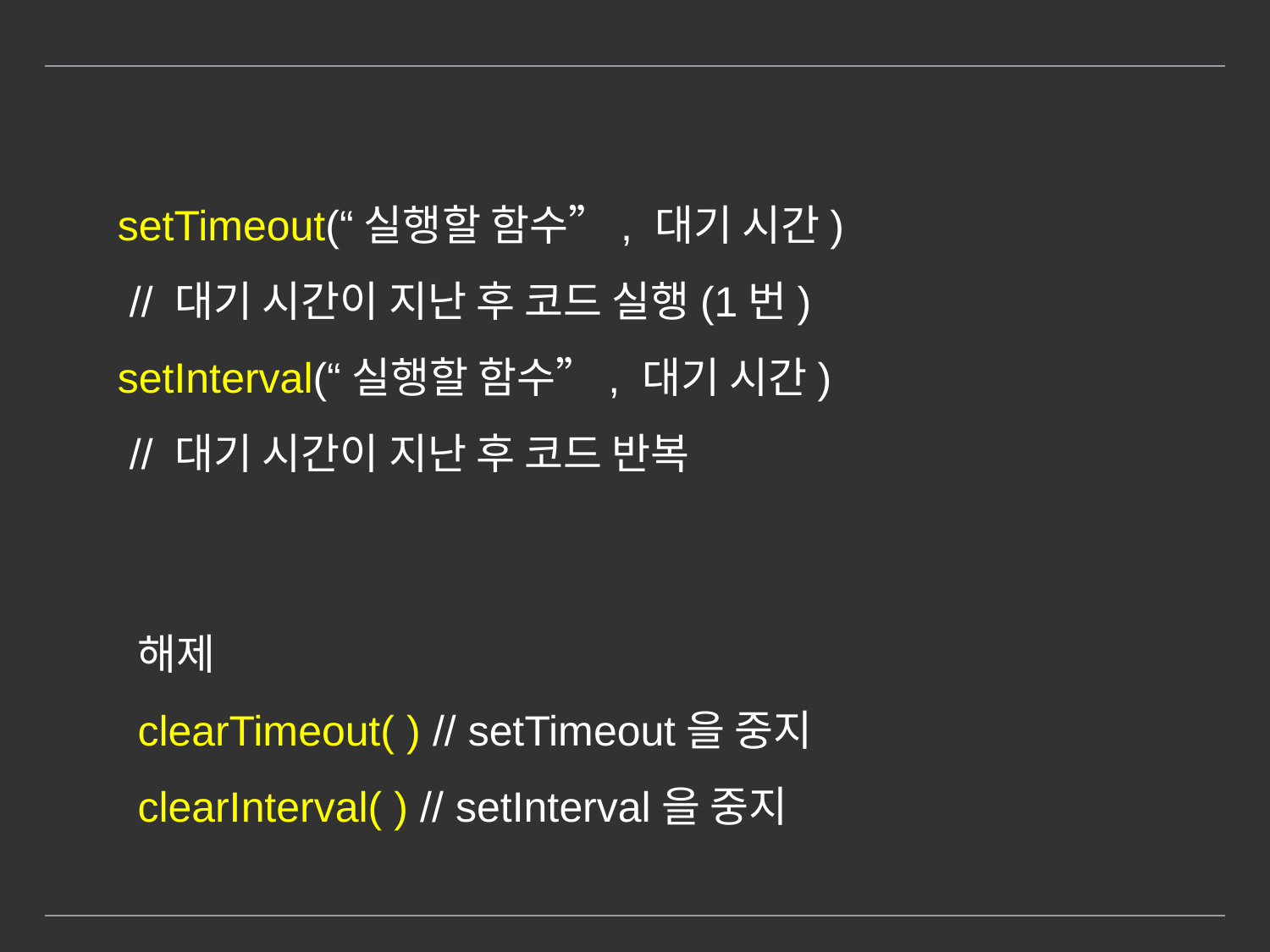

setTimeout(“실행할 함수”, 대기 시간)
 // 대기 시간이 지난 후 코드 실행(1번)
setInterval(“실행할 함수”, 대기 시간)
 // 대기 시간이 지난 후 코드 반복
해제
clearTimeout( ) // setTimeout을 중지
clearInterval( ) // setInterval을 중지